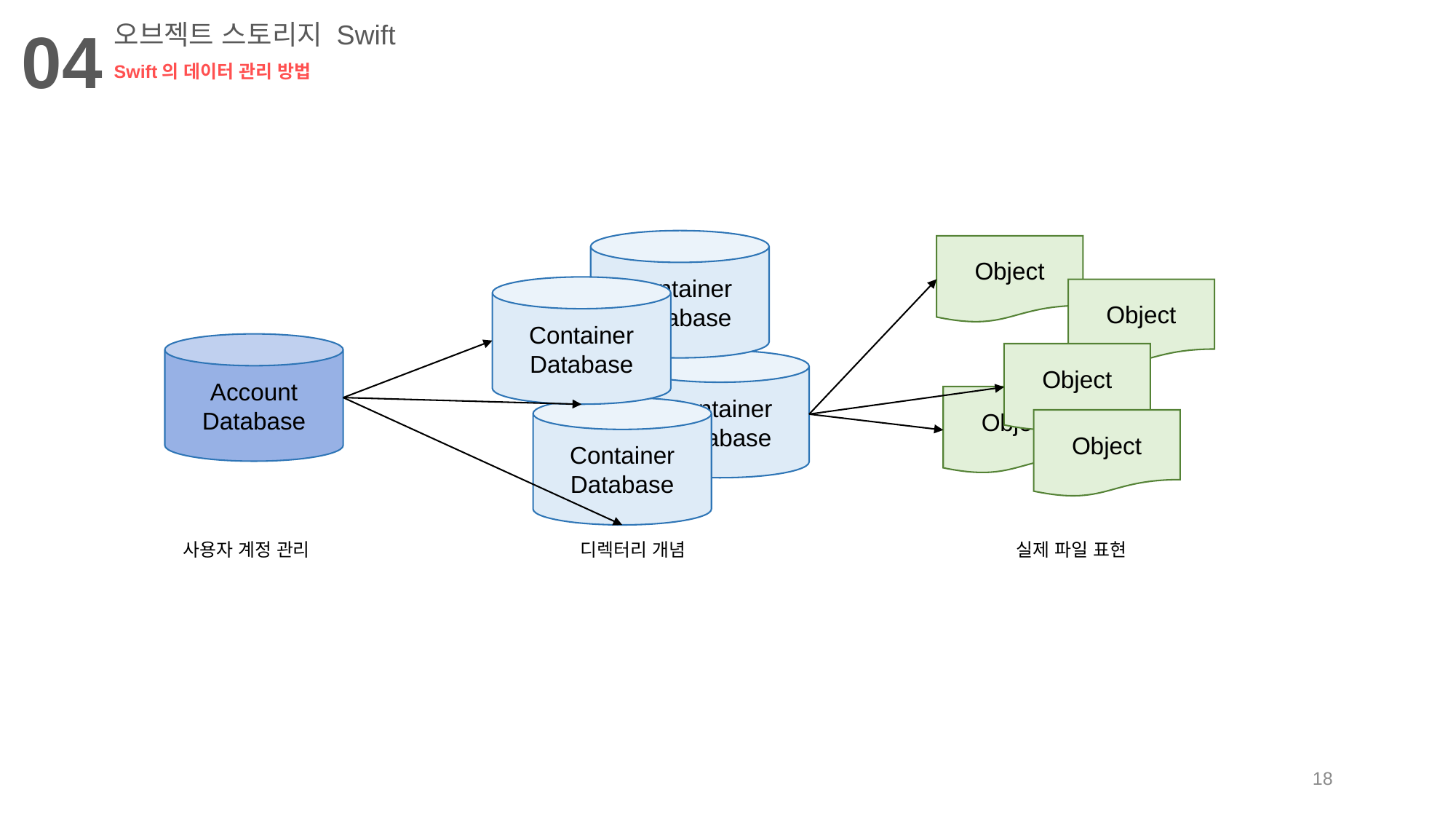

04
오브젝트 스토리지 Swift
Swift의 데이터 관리 방법
Container
Database
Object
Container
Database
Object
Account
Database
Object
Container
Database
Object
Container
Database
Object
사용자 계정 관리
디렉터리 개념
실제 파일 표현
18